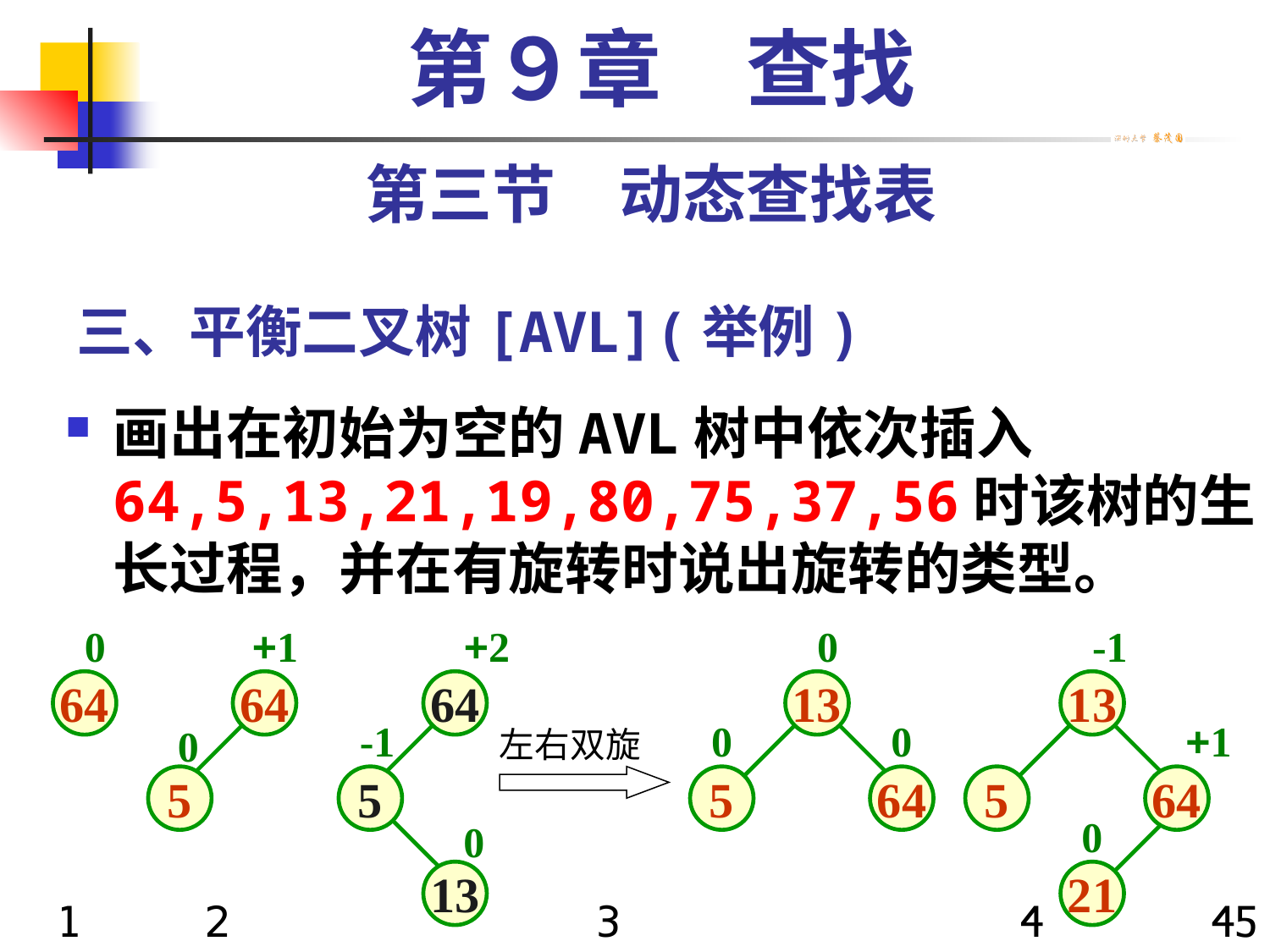

第９章　查找
第三节　动态查找表
# 三、平衡二叉树[AVL](举例)
画出在初始为空的AVL树中依次插入64,5,13,21,19,80,75,37,56时该树的生长过程，并在有旋转时说出旋转的类型。
0
64
+1
64
0

5
+2
0
64
13
-1
0
0
左右双旋

5

5
64
0

13
-1
13
+1

5
64
0

21
1
2
3
4
45